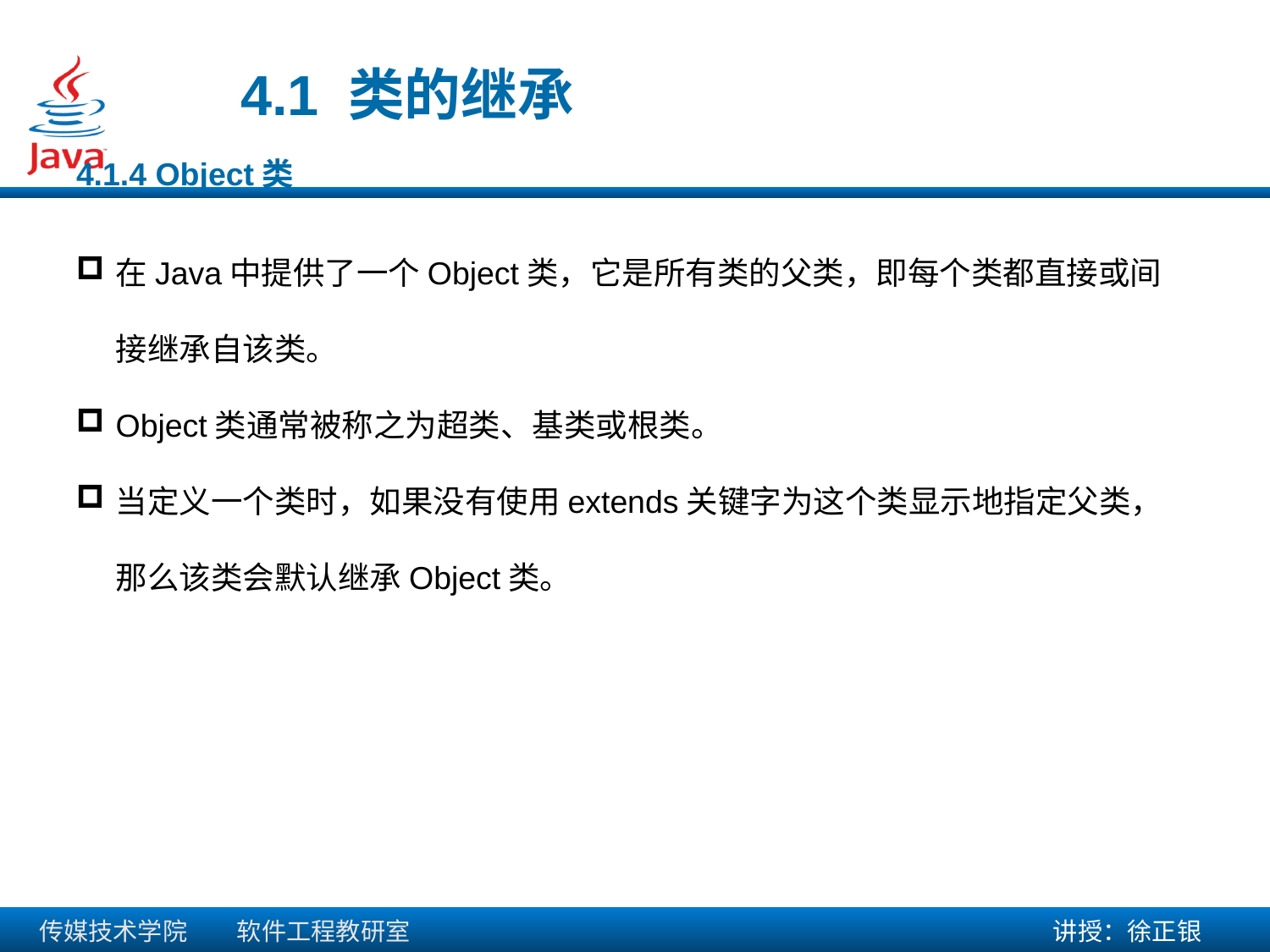

4.1 类的继承
4.1.4 Object类
在Java中提供了一个Object类，它是所有类的父类，即每个类都直接或间接继承自该类。
Object类通常被称之为超类、基类或根类。
当定义一个类时，如果没有使用extends关键字为这个类显示地指定父类，那么该类会默认继承Object类。